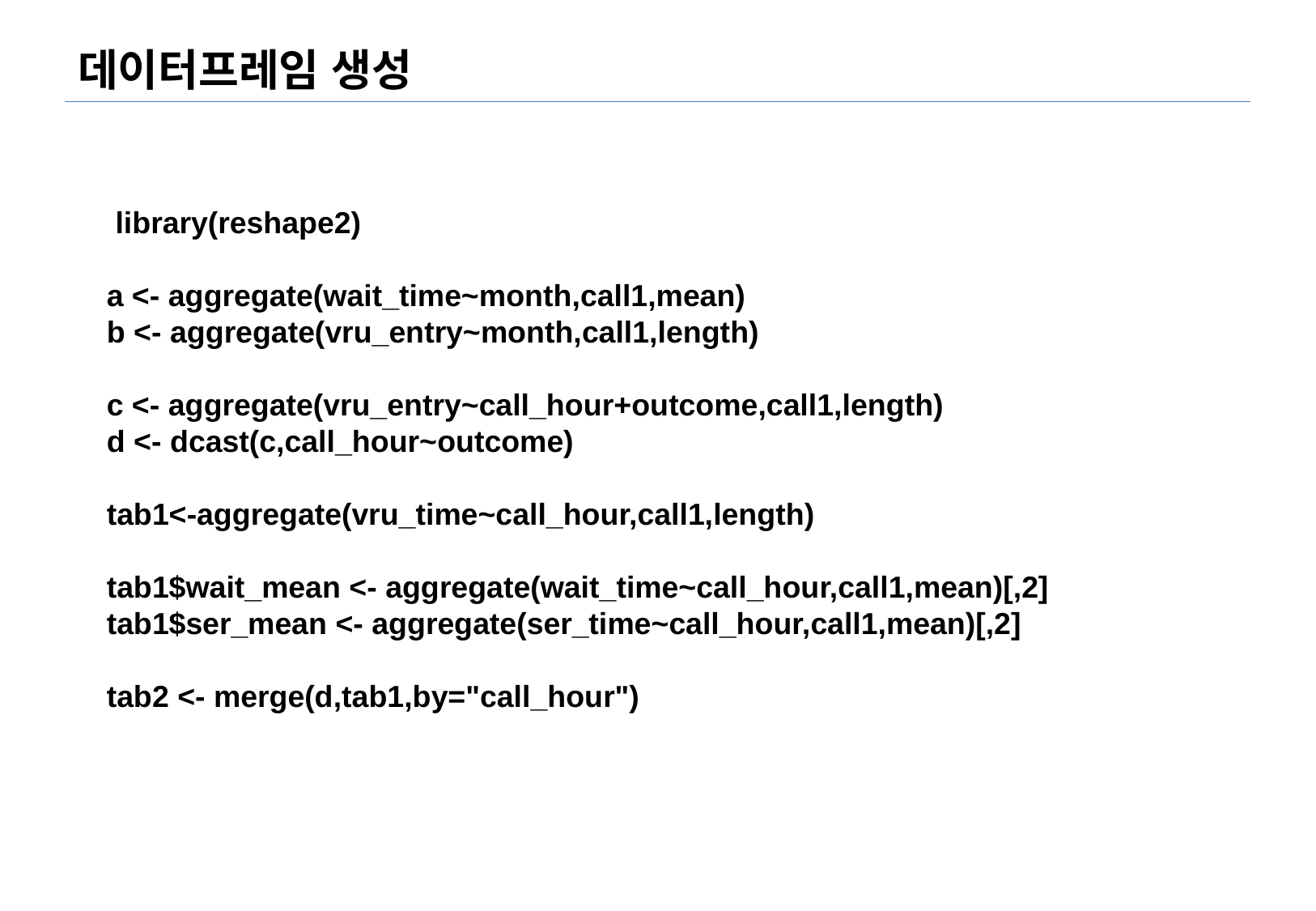

# 데이터프레임 생성
 library(reshape2)

a <- aggregate(wait_time~month,call1,mean)
b <- aggregate(vru_entry~month,call1,length)

c <- aggregate(vru_entry~call_hour+outcome,call1,length)
d <- dcast(c,call_hour~outcome)

tab1<-aggregate(vru_time~call_hour,call1,length)

tab1$wait_mean <- aggregate(wait_time~call_hour,call1,mean)[,2]
tab1$ser_mean <- aggregate(ser_time~call_hour,call1,mean)[,2]

tab2 <- merge(d,tab1,by="call_hour")